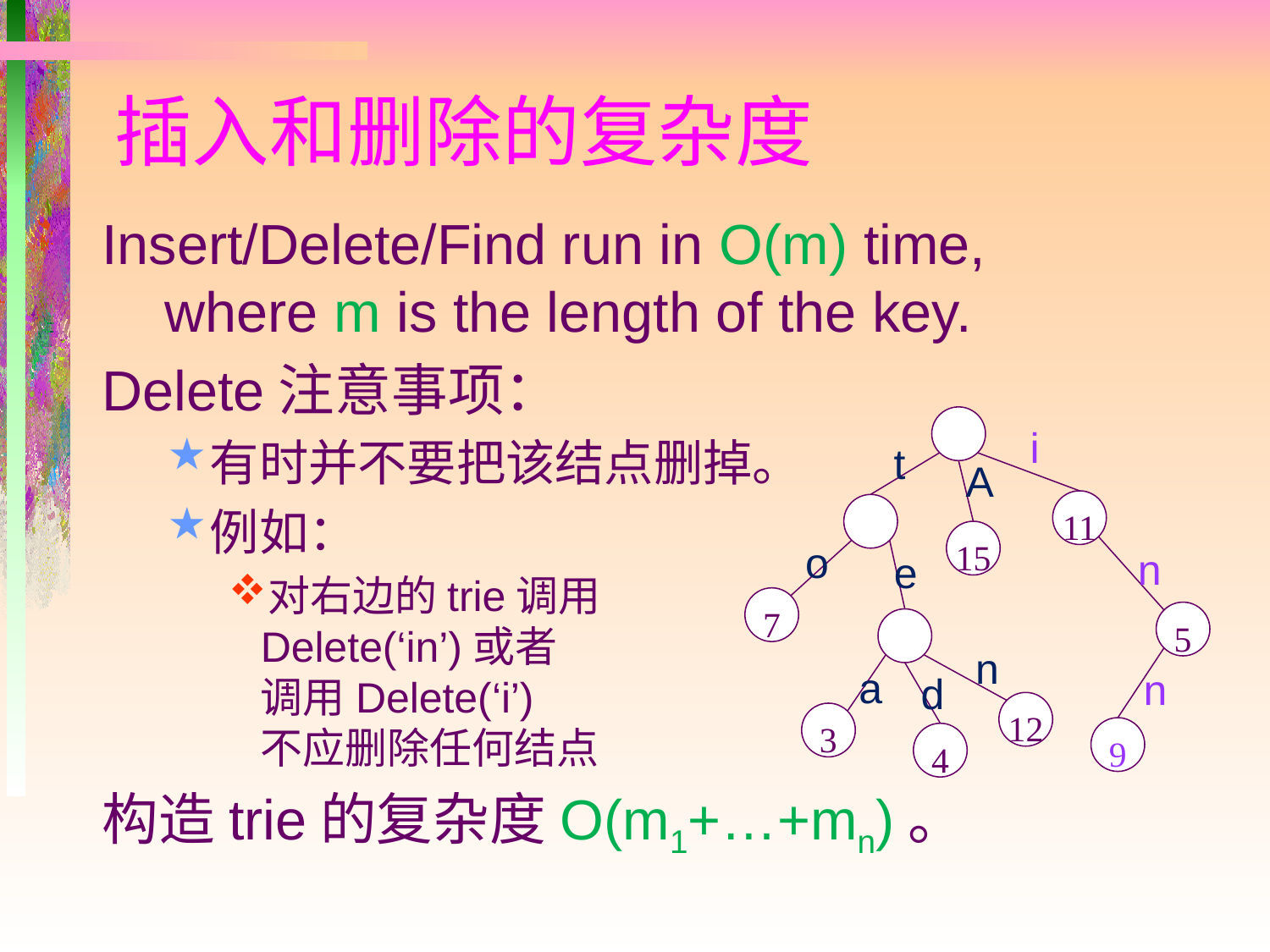

# 插入和删除的复杂度
Insert/Delete/Find run in O(m) time,
    where m is the length of the key.
Delete注意事项：
有时并不要把该结点删掉。
例如：
对右边的trie调用
Delete(‘in’)或者
调用Delete(‘i’)
不应删除任何结点
构造trie的复杂度O(m1+…+mn)。

i
t
A
11

15
o
n
e
7
5

n
a
n
d
12
3
9
4